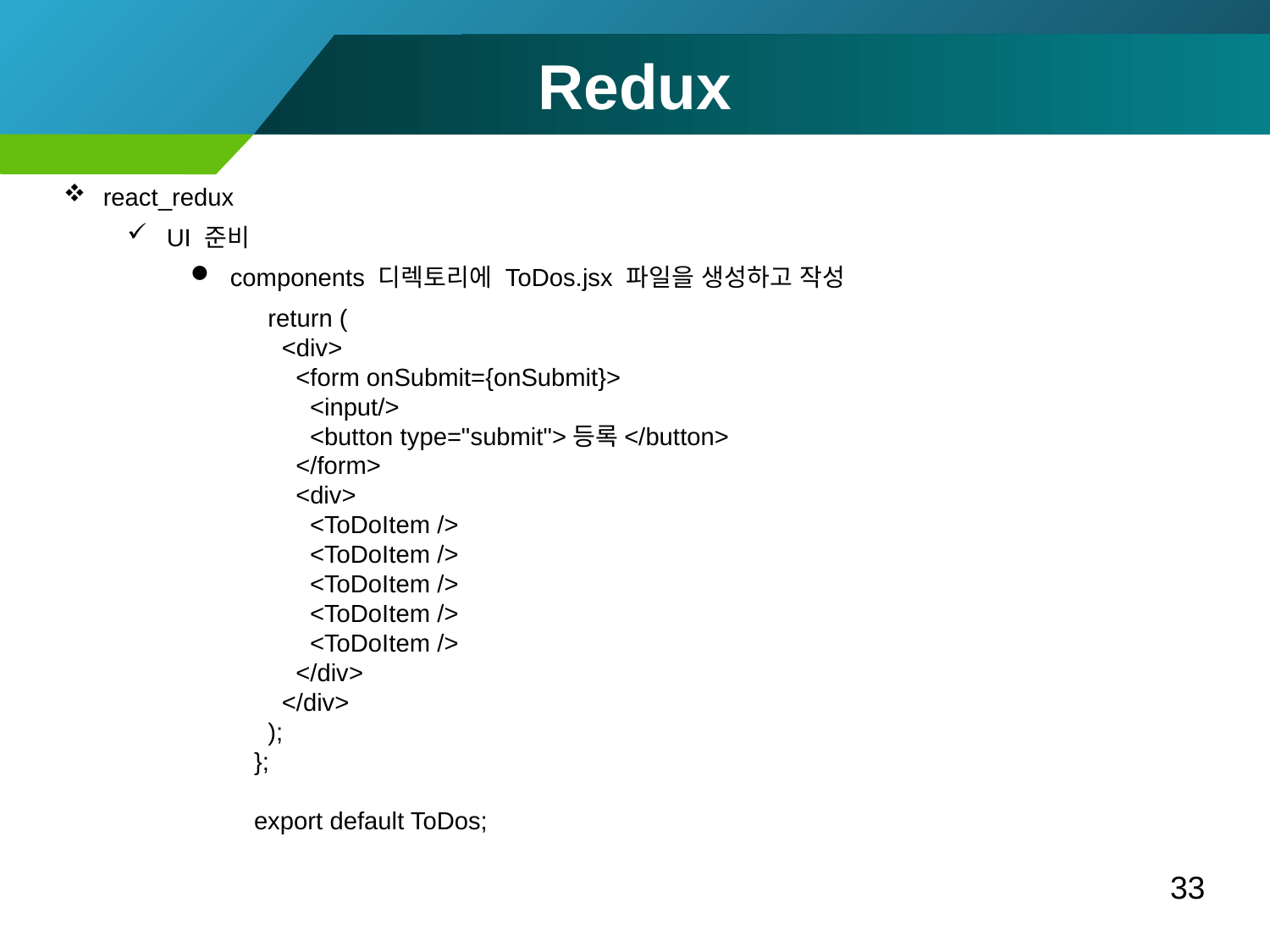

Redux
react_redux
UI 준비
components 디렉토리에 ToDos.jsx 파일을 생성하고 작성
  return (
    <div>
      <form onSubmit={onSubmit}>
        <input/>
        <button type="submit">등록</button>
      </form>
      <div>
        <ToDoItem />
        <ToDoItem />
        <ToDoItem />
        <ToDoItem />
        <ToDoItem />
      </div>
    </div>
  );
};

export default ToDos;

33